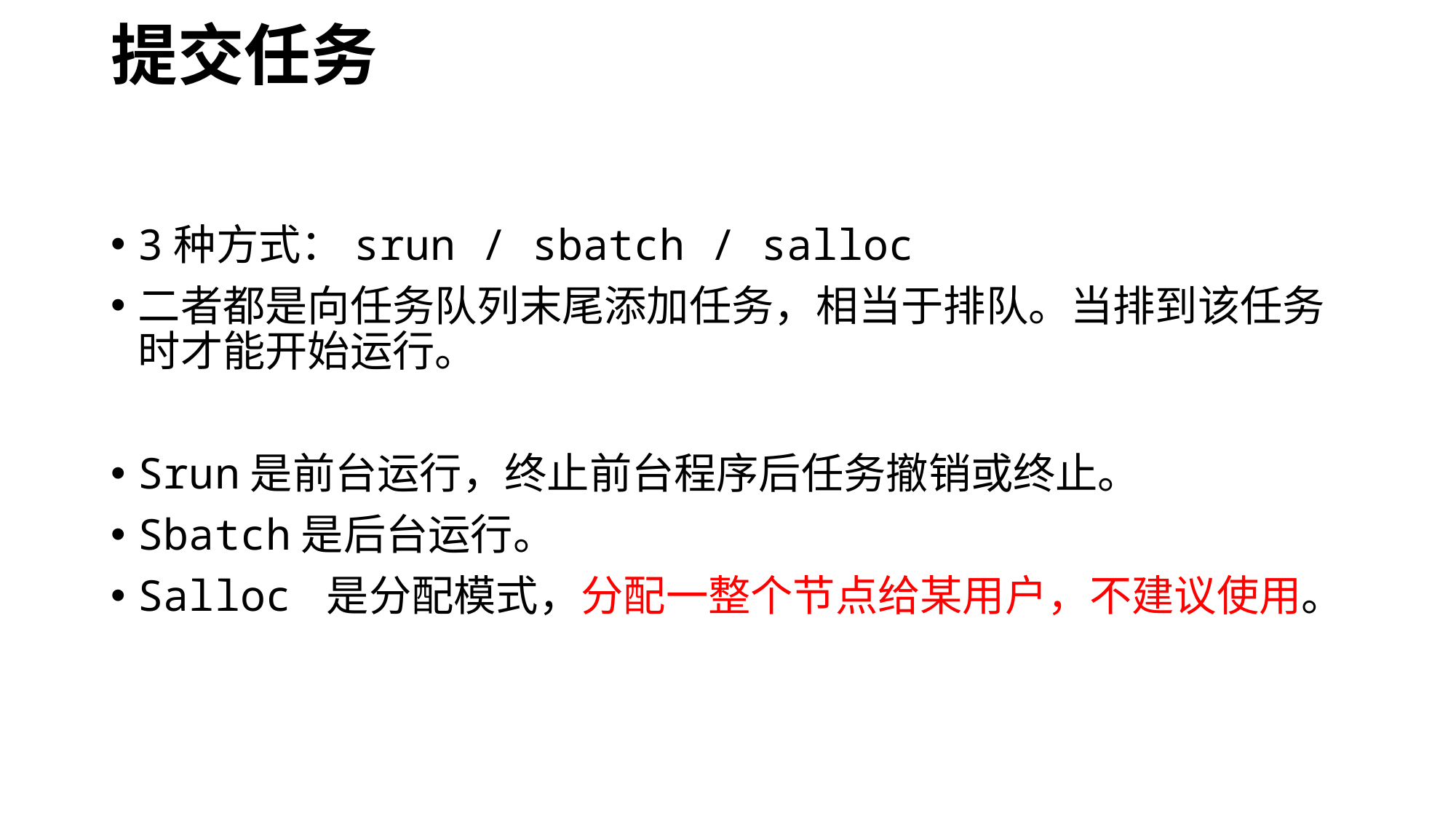

# 提交任务
3种方式：srun / sbatch / salloc
二者都是向任务队列末尾添加任务，相当于排队。当排到该任务时才能开始运行。

Srun是前台运行，终止前台程序后任务撤销或终止。
Sbatch是后台运行。
Salloc 是分配模式，分配一整个节点给某用户，不建议使用。